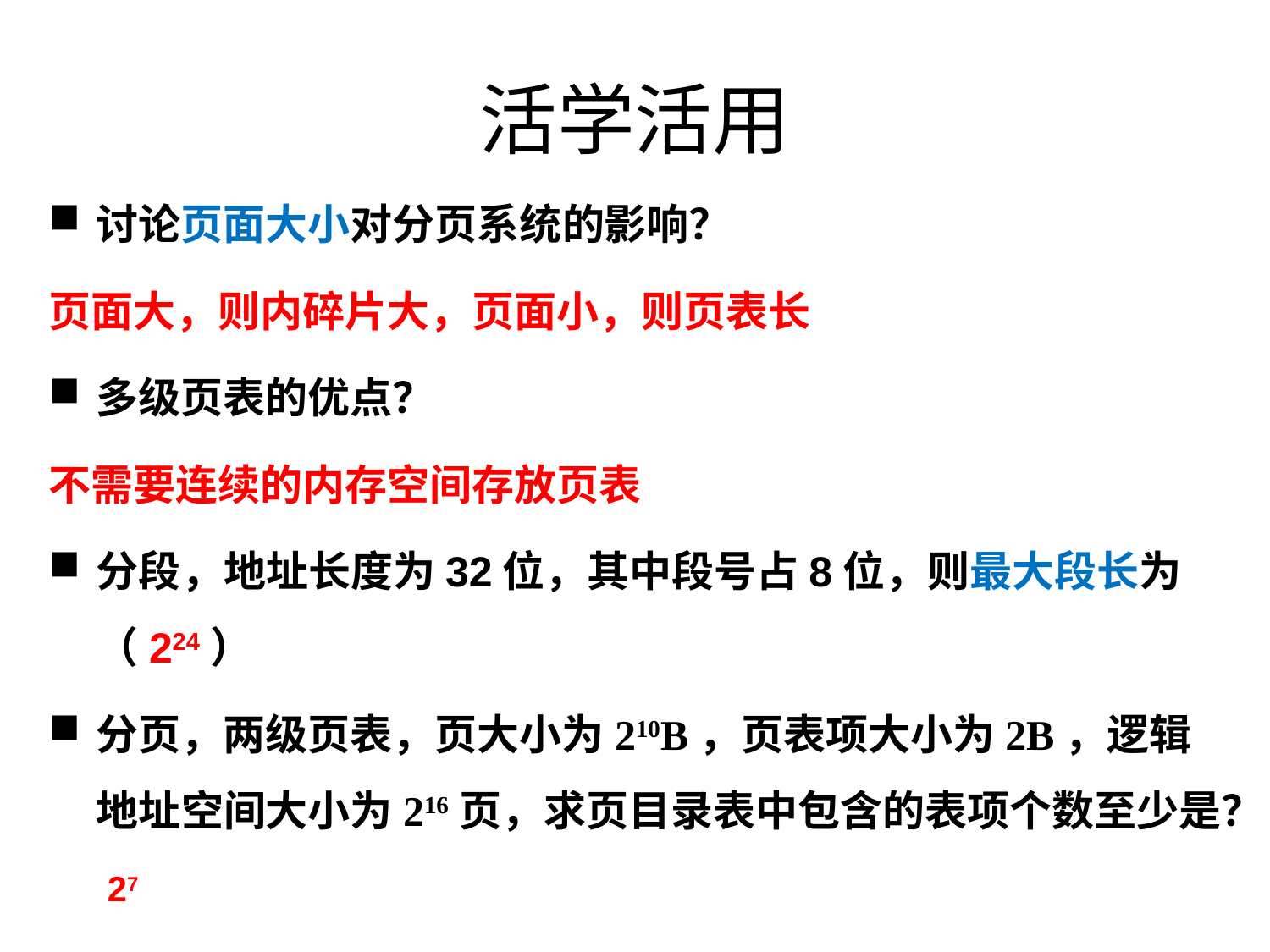

活学活用
讨论页面大小对分页系统的影响？
页面大，则内碎片大，页面小，则页表长
多级页表的优点？
不需要连续的内存空间存放页表
分段，地址长度为32位，其中段号占8位，则最大段长为（224）
分页，两级页表，页大小为210B，页表项大小为2B，逻辑地址空间大小为216页，求页目录表中包含的表项个数至少是？
      27